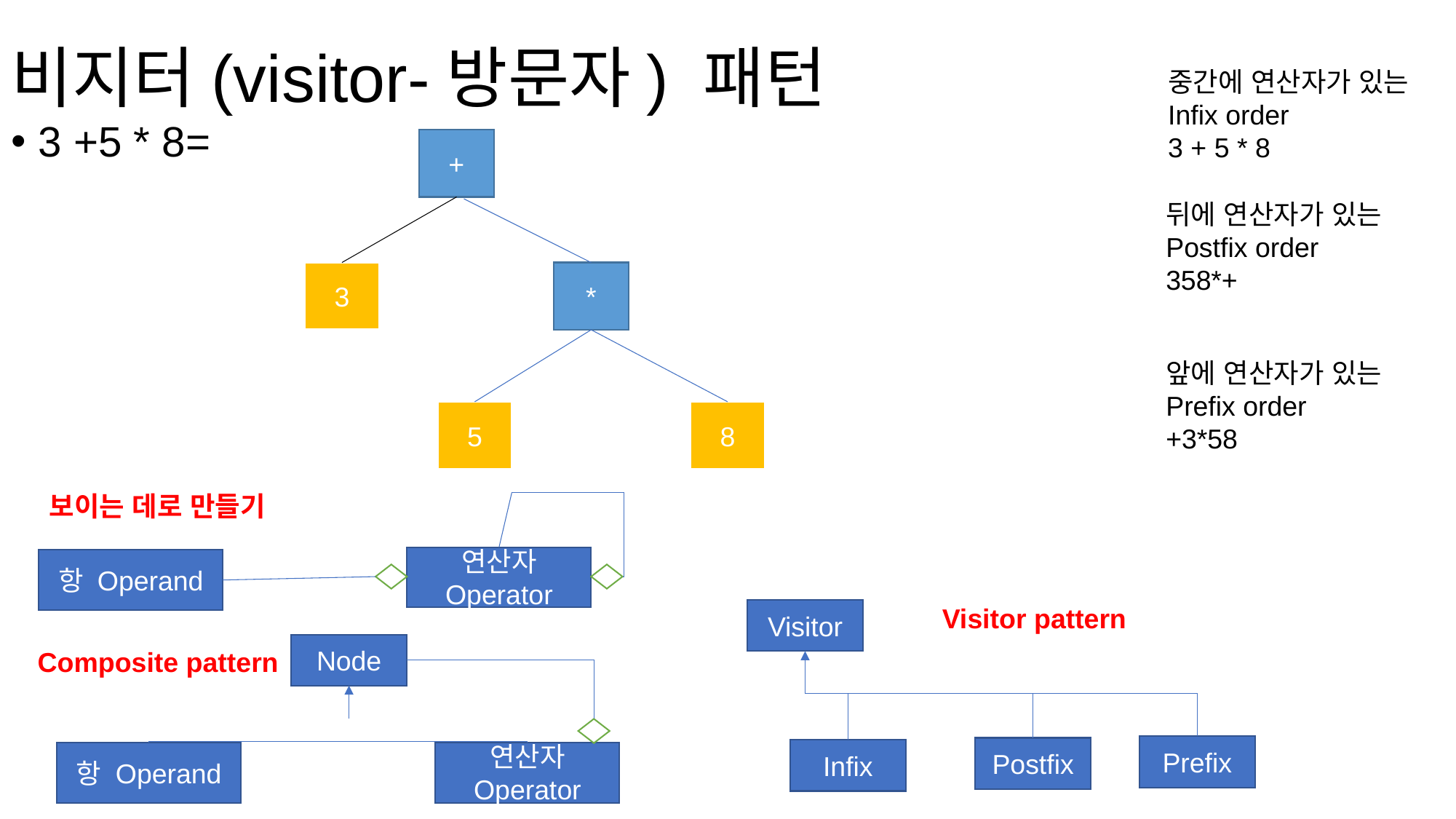

# 비지터(visitor-방문자) 패턴
중간에 연산자가 있는
Infix order
3 + 5 * 8
3 +5 * 8=

뒤에 연산자가 있는
Postfix order
358*+
+
3
*

앞에 연산자가 있는
Prefix order
+3*58
5
8
보이는 데로 만들기
연산자 Operator
항 Operand

Visitor pattern
Visitor
Node
Composite pattern

Prefix
Postfix
Infix
연산자 Operator
항 Operand